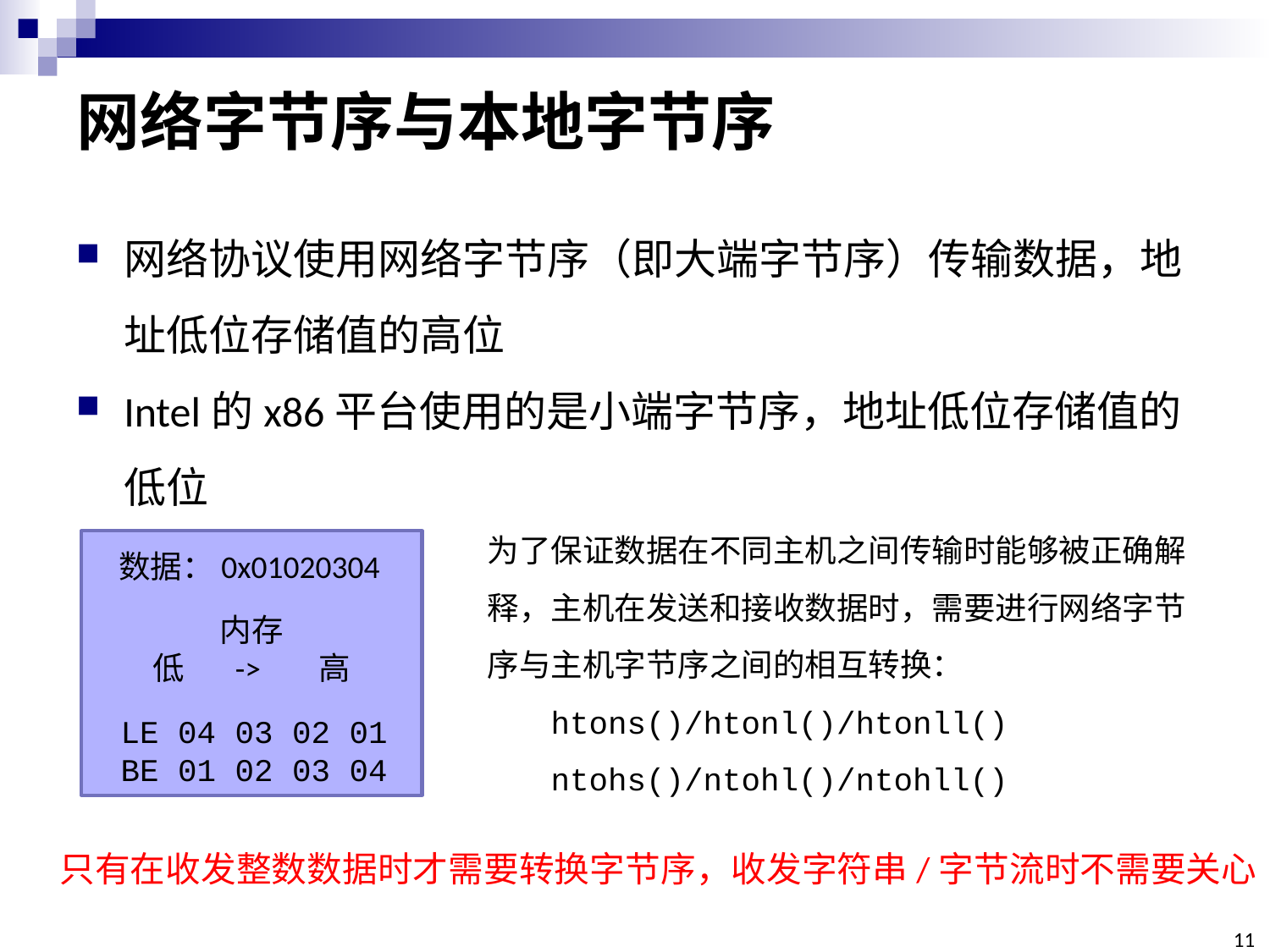

# 网络字节序与本地字节序
网络协议使用网络字节序（即大端字节序）传输数据，地址低位存储值的高位
Intel的x86平台使用的是小端字节序，地址低位存储值的低位

为了保证数据在不同主机之间传输时能够被正确解释，主机在发送和接收数据时，需要进行网络字节序与主机字节序之间的相互转换：
htons()/htonl()/htonll()
ntohs()/ntohl()/ntohll()

数据：0x01020304
内存
低      ->       高
LE 04 03 02 01
BE 01 02 03 04
只有在收发整数数据时才需要转换字节序，收发字符串/字节流时不需要关心
11